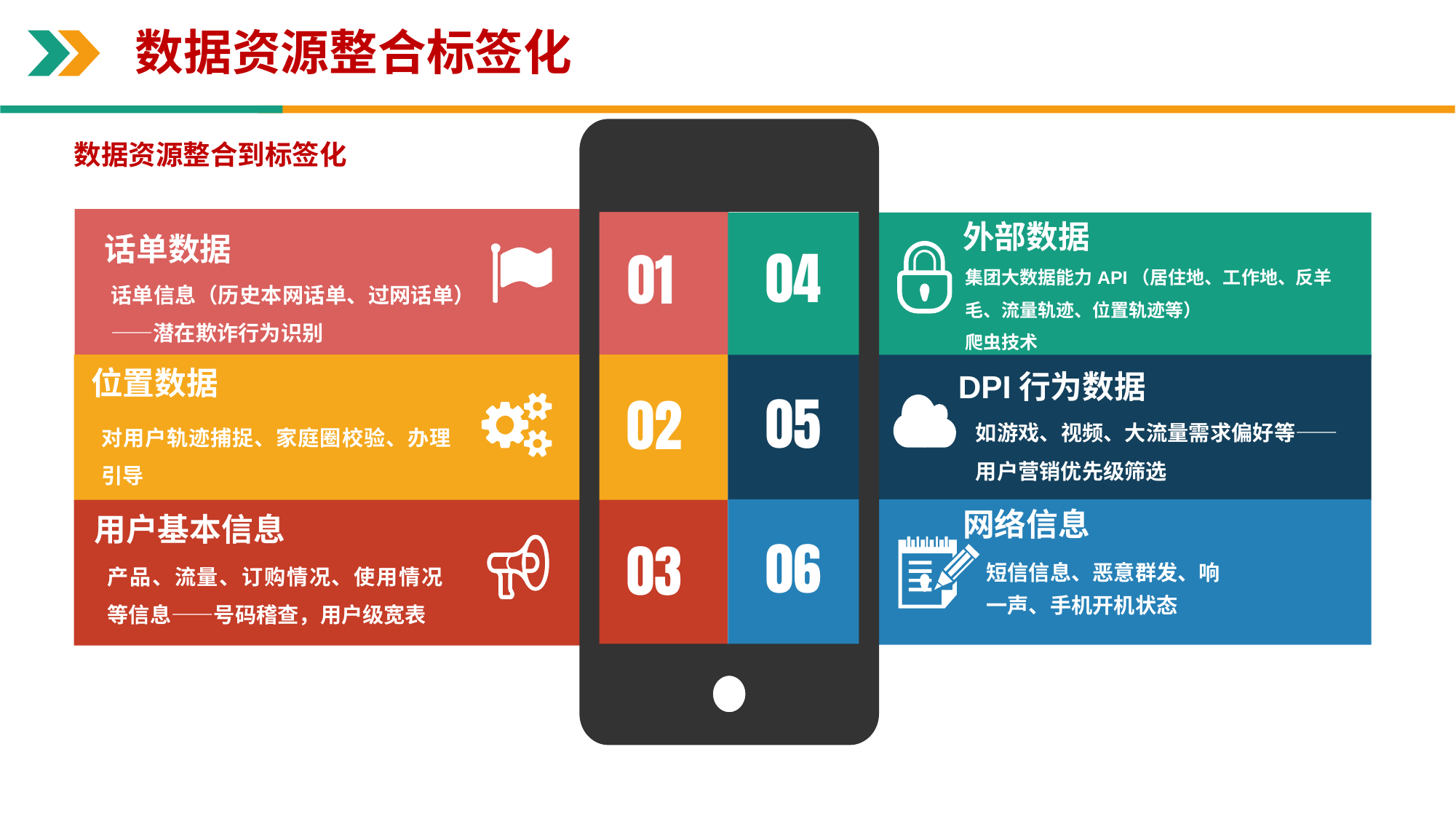

数据资源整合标签化

话单数据

01
话单信息（历史本网话单、过网话单）——潜在欺诈行为识别
话单信息观察通讯圈（历史本网话单、过网话单PB级别

外部数据

04
集团大数据能力API（居住地、工作地、反羊毛、流量轨迹、位置轨迹等）
爬虫技术

    位置数据
02

DPI行为数据
05
如游戏、视频、大流量需求偏好等——用户营销优先级筛选

对用户轨迹捕捉、家庭圈校验、办理引导

网络信息
06
短信信息、恶意群发、响一声、手机开机状态

用户基本信息
03
产品、流量、订购情况、使用情况等信息——号码稽查，用户级宽表

02
及时预警信息（量）有异常波动的企业
异动预警

数据资源整合到标签化